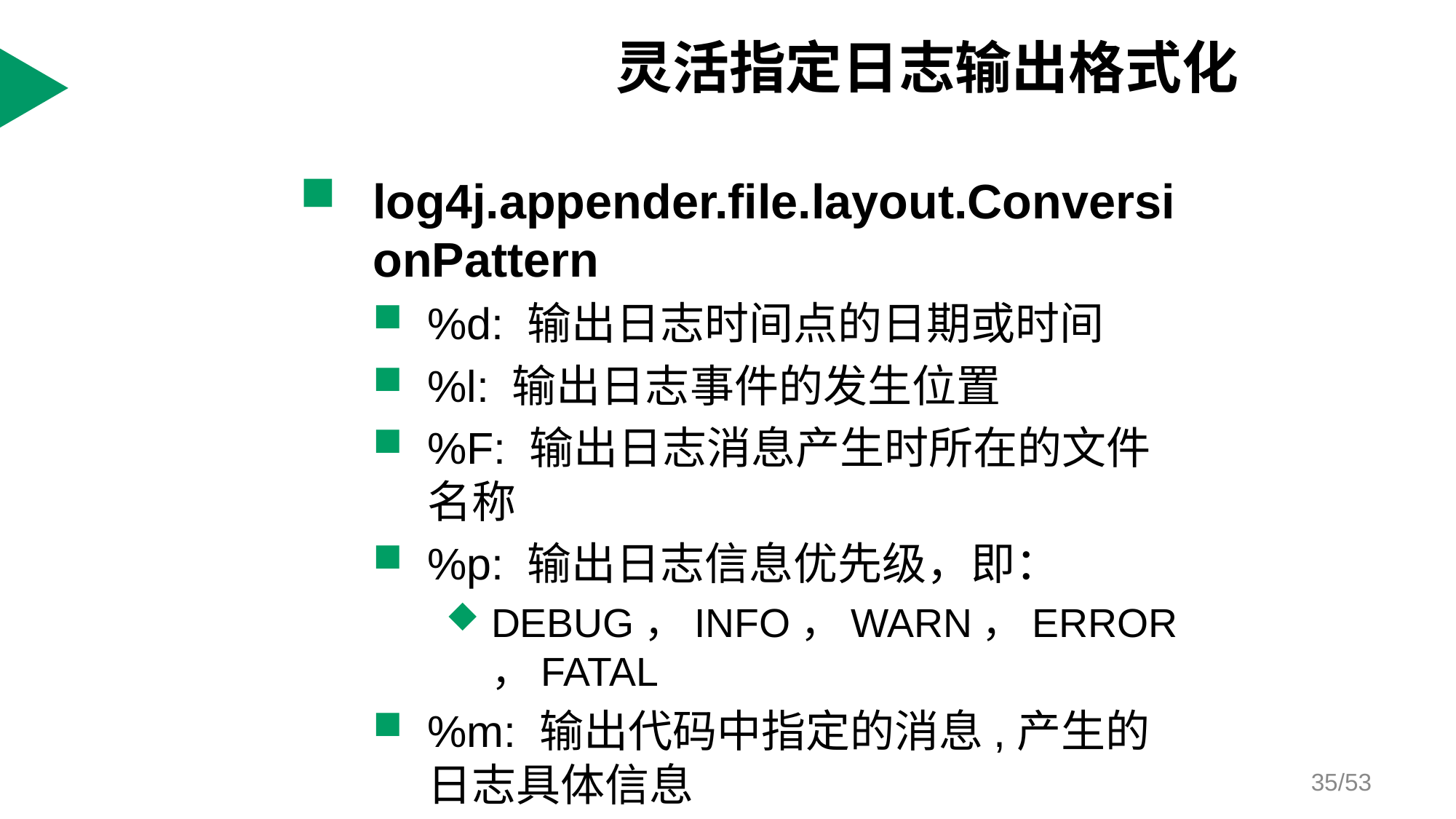

# 灵活指定日志输出格式化

log4j.appender.file.layout.ConversionPattern
%d: 输出日志时间点的日期或时间
%l: 输出日志事件的发生位置
%F: 输出日志消息产生时所在的文件名称
%p: 输出日志信息优先级，即：
DEBUG，INFO，WARN，ERROR，FATAL
%m: 输出代码中指定的消息,产生的日志具体信息
%n: 输出一个回车换行符
35/53